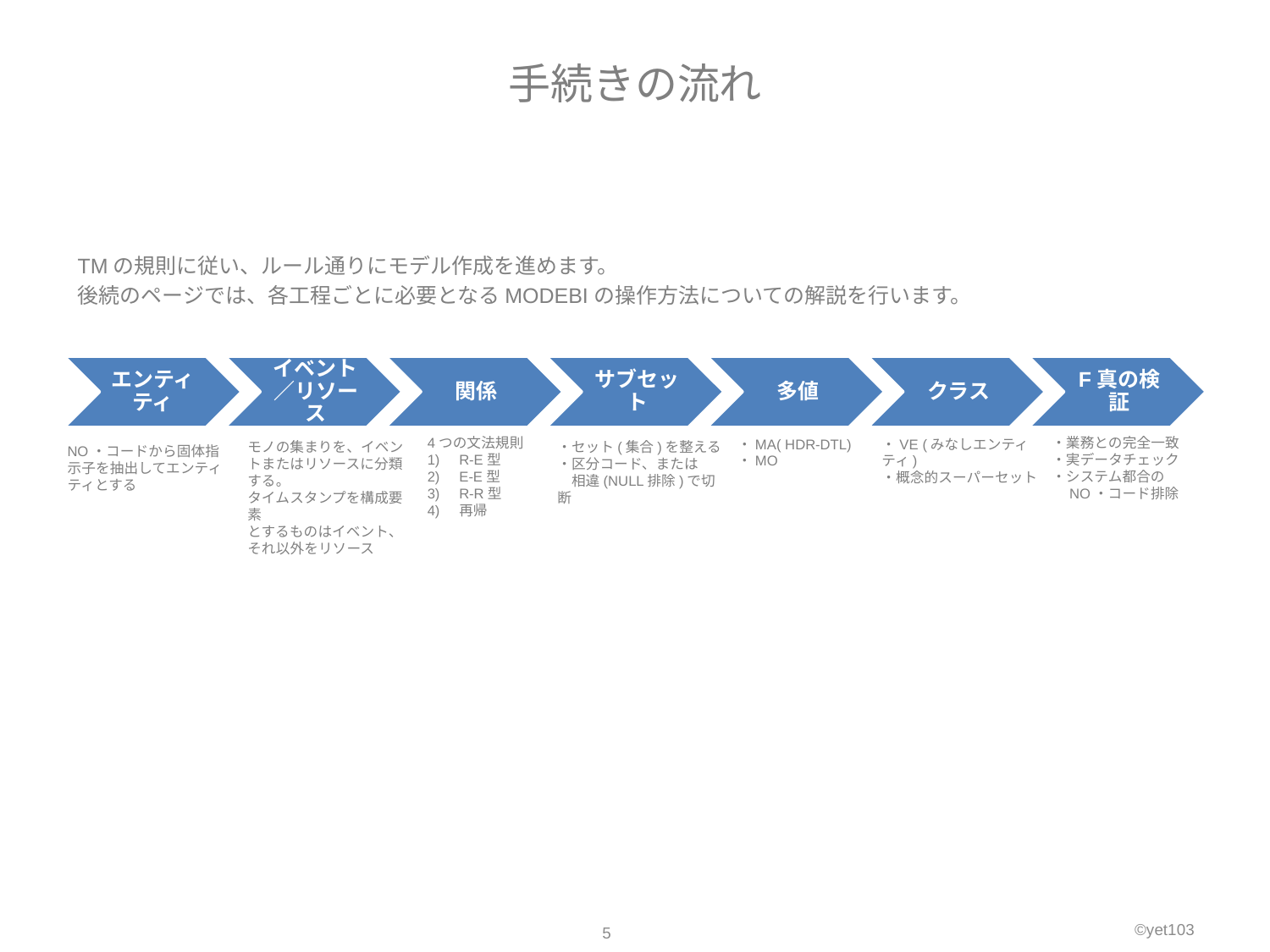

# 手続きの流れ
TMの規則に従い、ルール通りにモデル作成を進めます。
後続のページでは、各工程ごとに必要となるMODEBIの操作方法についての解説を行います。
エンティティ
イベント／リソース
関係
サブセット
多値
クラス
F真の検証
4つの文法規則
R-E型
E-E型
R-R型
再帰
・業務との完全一致
・実データチェック
・システム都合の
　NO・コード排除

・MA( HDR-DTL)
・MO
・VE (みなしエンティティ)
・概念的スーパーセット
モノの集まりを、イベントまたはリソースに分類する。
タイムスタンプを構成要素
とするものはイベント、
それ以外をリソース
・セット(集合)を整える
・区分コード、または
　相違(NULL排除)で切断
NO・コードから固体指示子を抽出してエンティティとする
©yet103
5